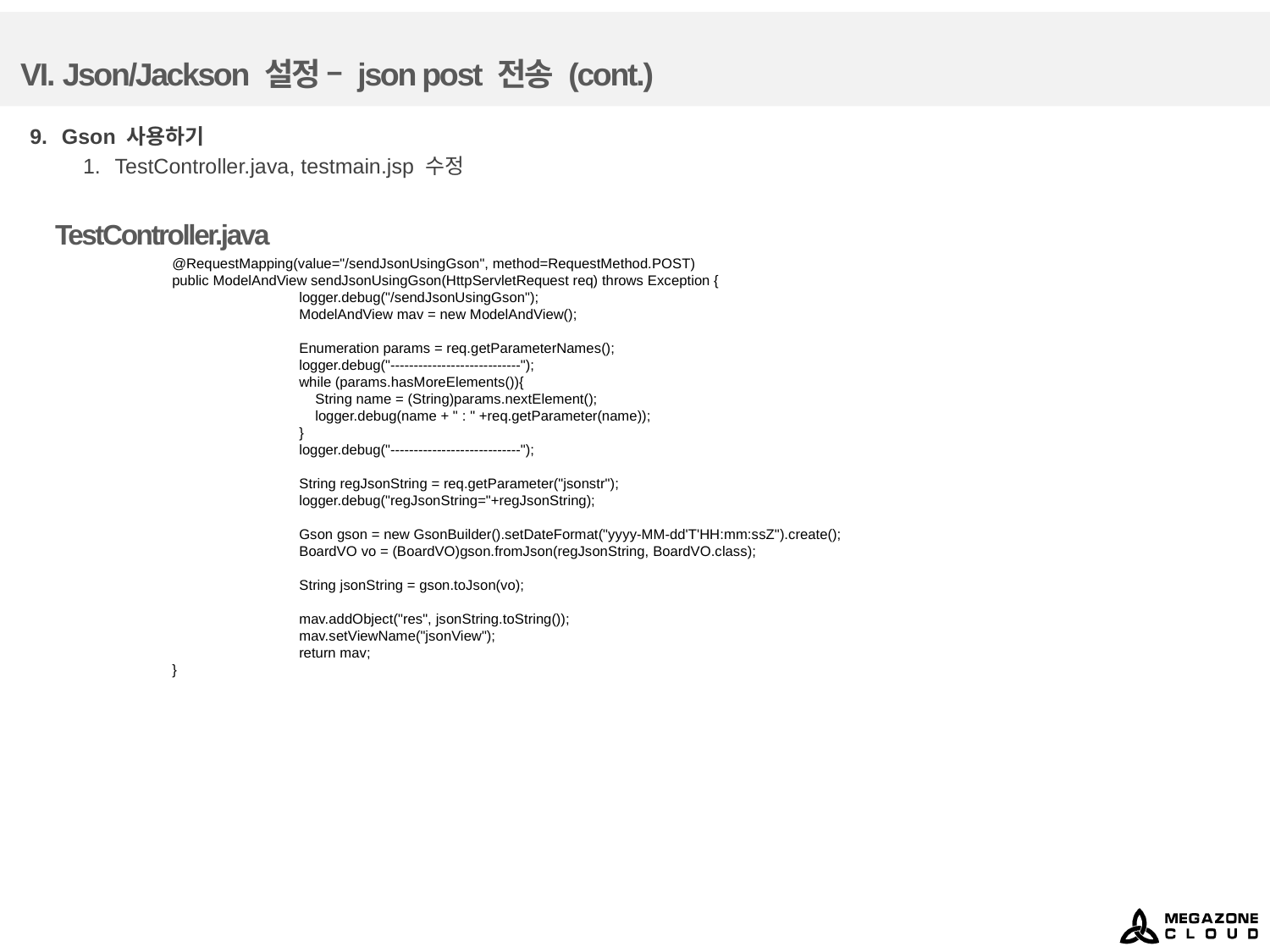

# VI. Json/Jackson 설정 – json post 전송 (cont.)
Gson 사용하기
TestController.java, testmain.jsp 수정

TestController.java
	@RequestMapping(value="/sendJsonUsingGson", method=RequestMethod.POST)
	public ModelAndView sendJsonUsingGson(HttpServletRequest req) throws Exception {
		logger.debug("/sendJsonUsingGson");
		ModelAndView mav = new ModelAndView();

		Enumeration params = req.getParameterNames();
		logger.debug("----------------------------");
		while (params.hasMoreElements()){
		    String name = (String)params.nextElement();
		    logger.debug(name + " : " +req.getParameter(name));
		}
		logger.debug("----------------------------");

		String regJsonString = req.getParameter("jsonstr");
		logger.debug("regJsonString="+regJsonString);

		Gson gson = new GsonBuilder().setDateFormat("yyyy-MM-dd'T'HH:mm:ssZ").create();
		BoardVO vo = (BoardVO)gson.fromJson(regJsonString, BoardVO.class);

		String jsonString = gson.toJson(vo);

		mav.addObject("res", jsonString.toString());
		mav.setViewName("jsonView");
		return mav;
	}